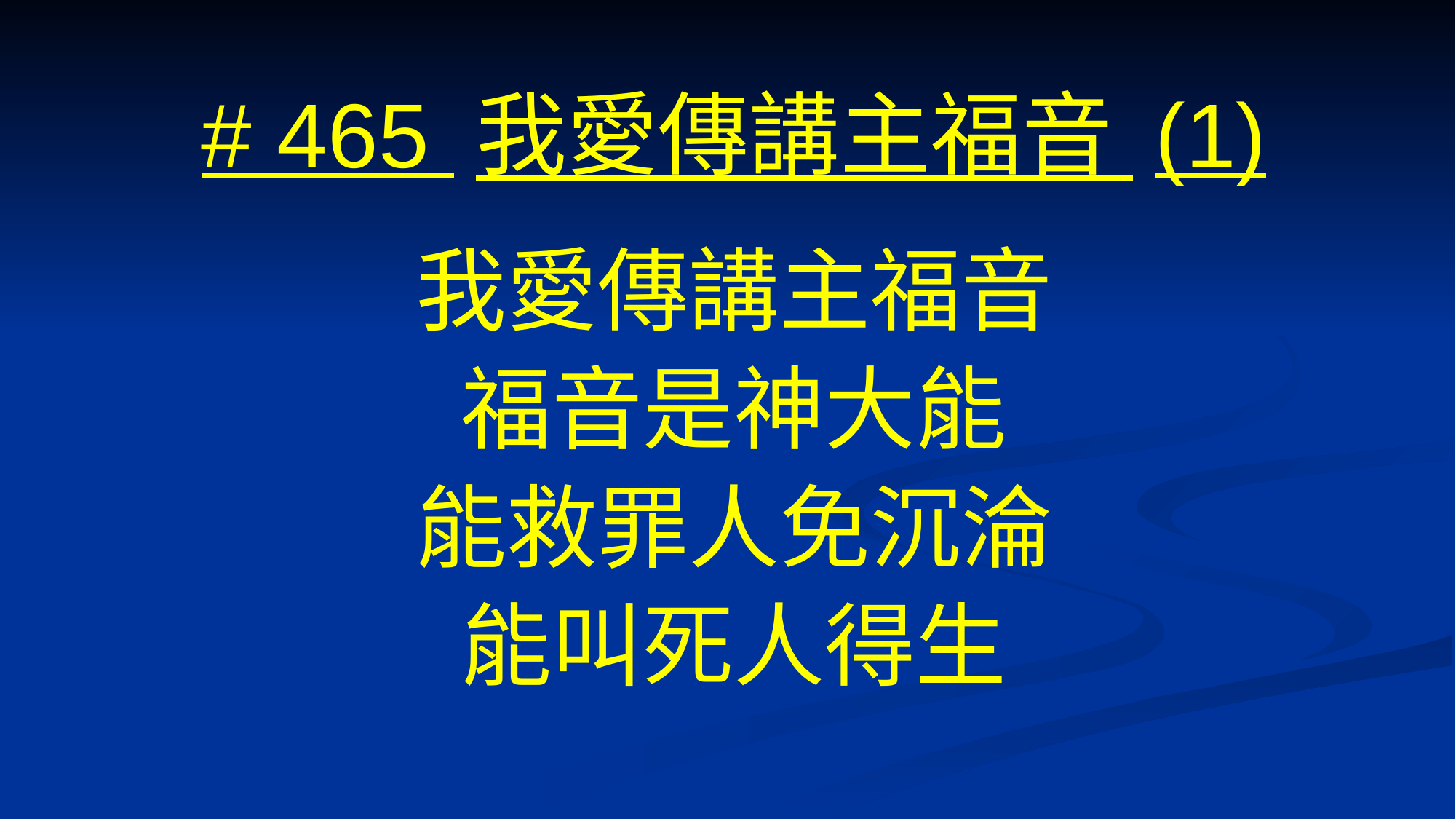

# # 465 我愛傳講主福音 (1)
我愛傳講主福音
福音是神大能
能救罪人免沉淪
能叫死人得生